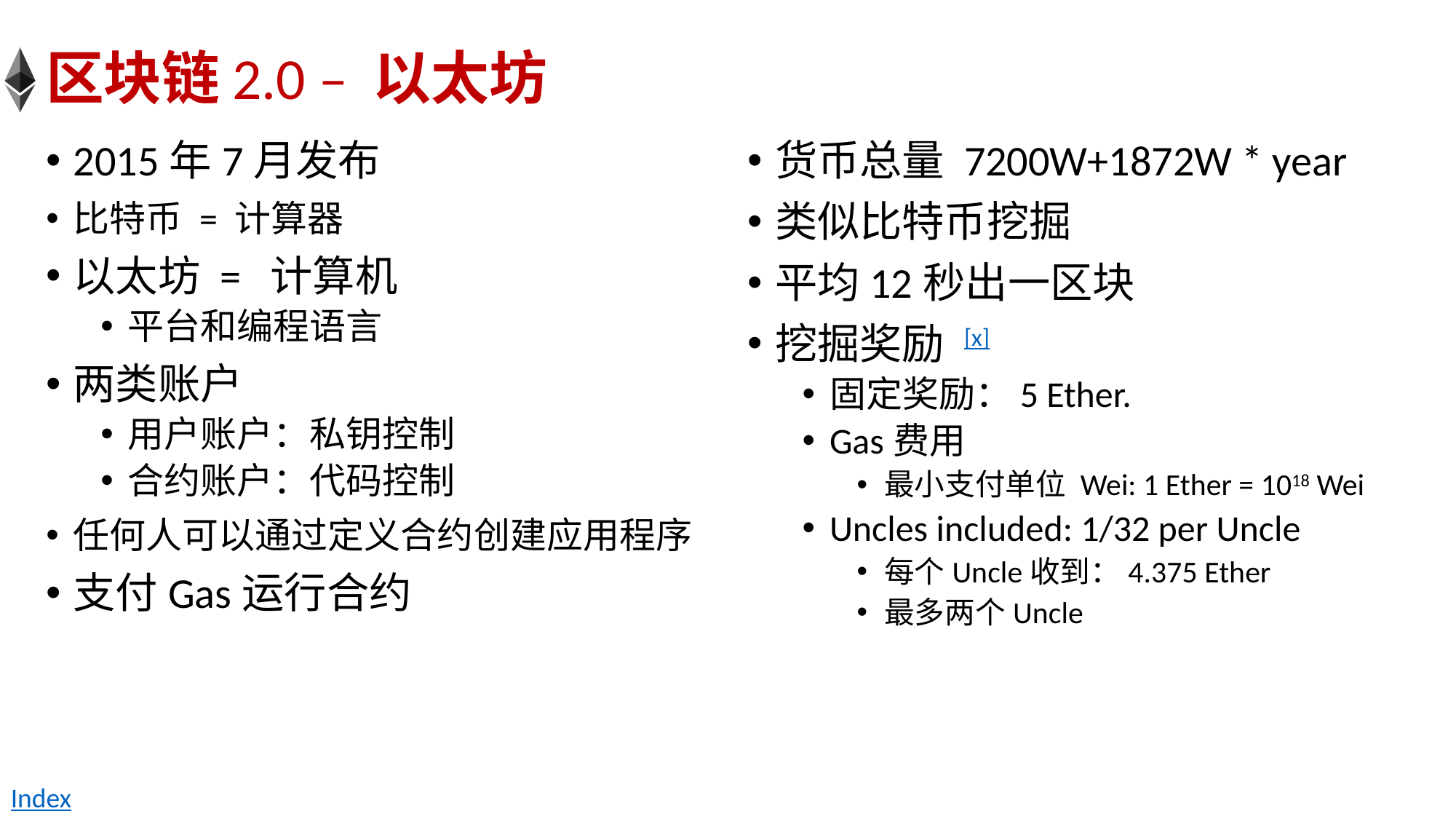

# 区块链2.0 – 以太坊
2015年7月发布
比特币 = 计算器
以太坊 =  计算机
平台和编程语言
两类账户
用户账户：私钥控制
合约账户：代码控制
任何人可以通过定义合约创建应用程序
支付Gas运行合约

货币总量 7200W+1872W * year
类似比特币挖掘
平均12秒出一区块
挖掘奖励 [x]
固定奖励：5 Ether.
Gas费用
最小支付单位 Wei: 1 Ether = 1018 Wei
Uncles included: 1/32 per Uncle
每个Uncle收到：4.375 Ether
最多两个Uncle
Index